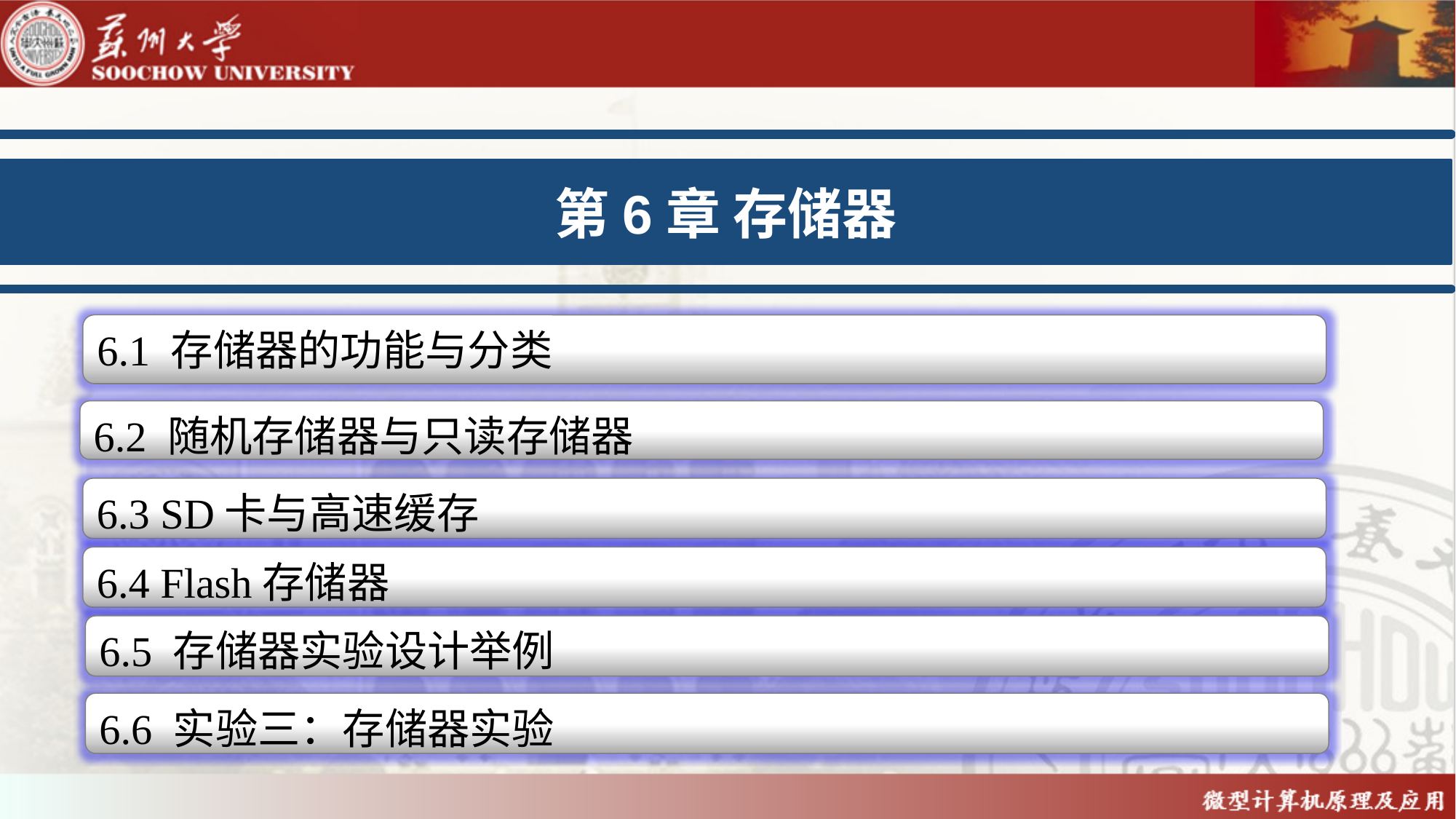

第6章 存储器
6.1 存储器的功能与分类
6.2 随机存储器与只读存储器
6.3 SD卡与高速缓存
6.4 Flash存储器
6.5 存储器实验设计举例
6.6 实验三：存储器实验